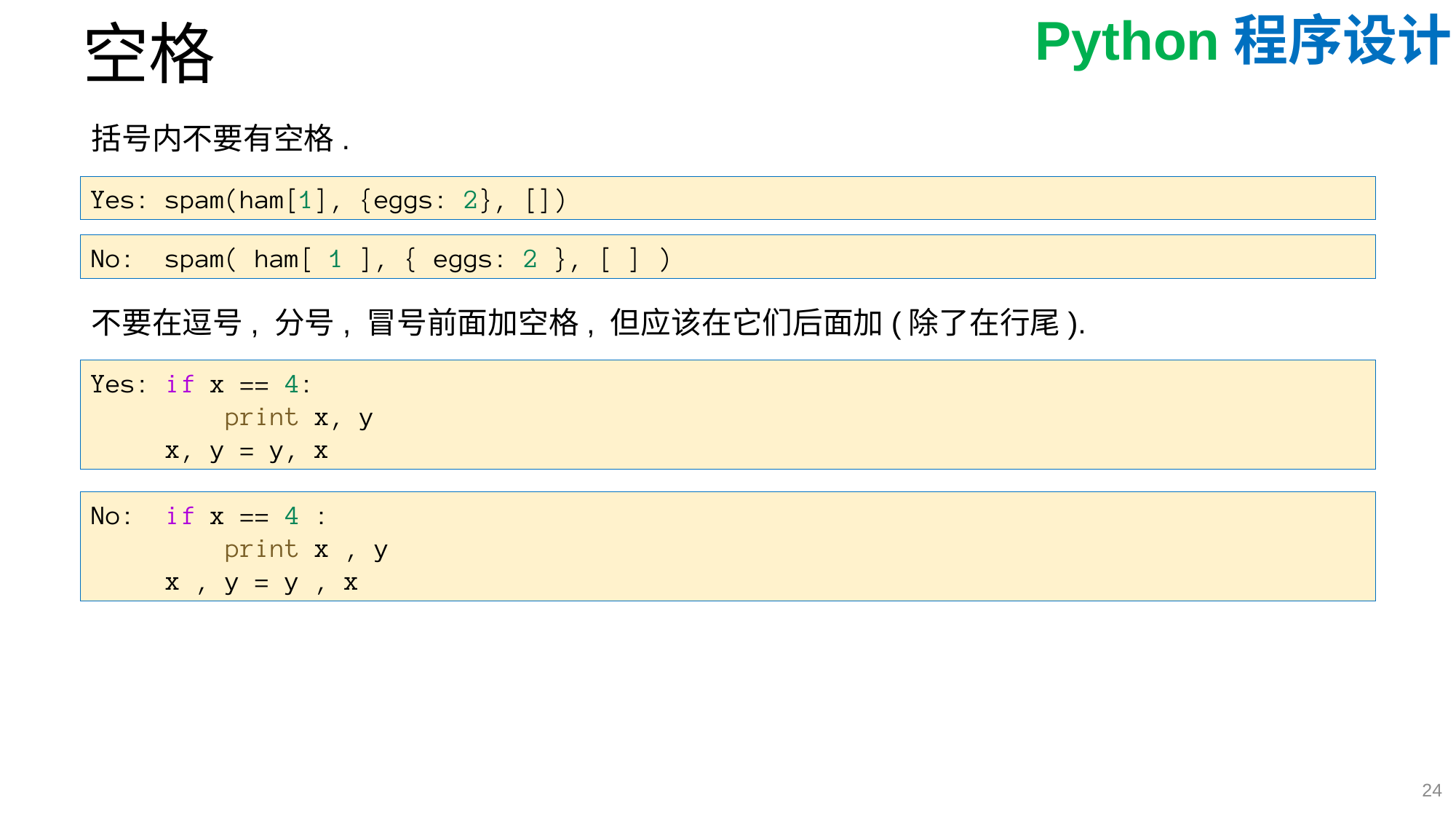

# 空格
括号内不要有空格.
Yes: spam(ham[1], {eggs: 2}, [])
No:  spam( ham[ 1 ], { eggs: 2 }, [ ] )
不要在逗号, 分号, 冒号前面加空格, 但应该在它们后面加(除了在行尾).
Yes: if x == 4:
         print x, y
     x, y = y, x
No:  if x == 4 :
         print x , y
     x , y = y , x
24